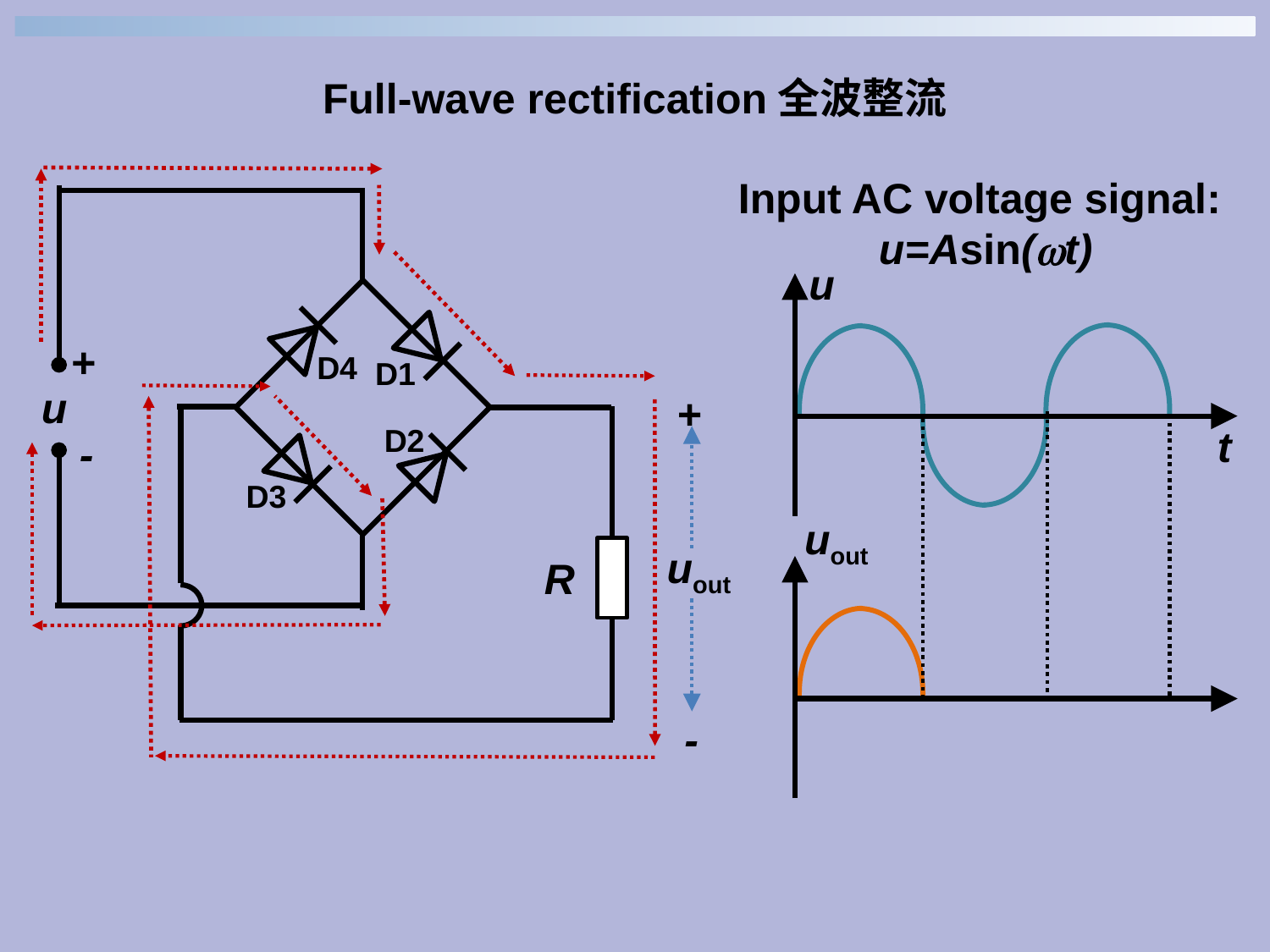

Full-wave rectification全波整流
Input AC voltage signal:
u=Asin(ωt)

R

+
D4
D1
D2
-

D3

u

u
+
t

uout
uout

-